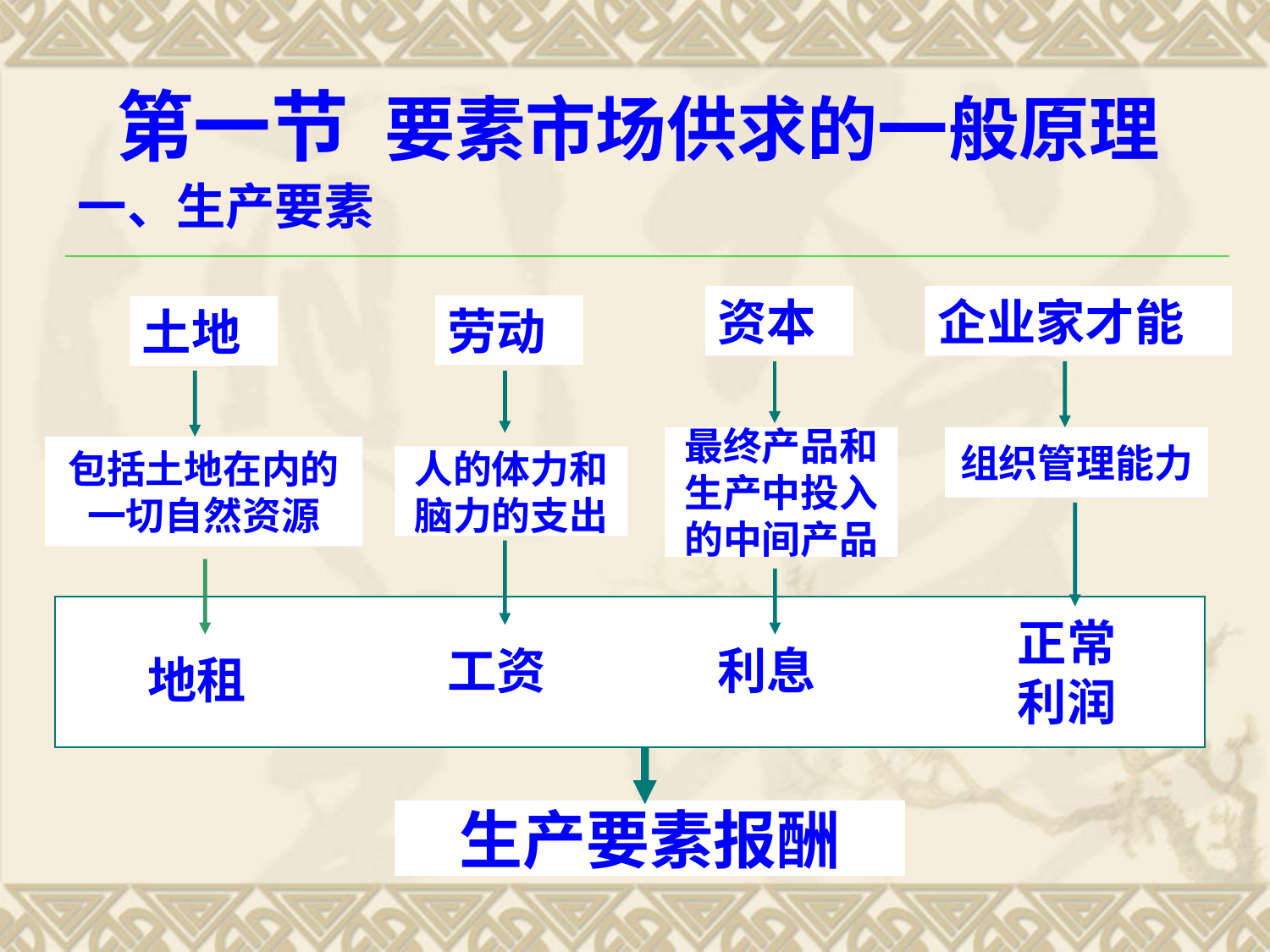

第一节  要素市场供求的一般原理
一、生产要素

资本
企业家才能
劳动
土地

最终产品和生产中投入的中间产品
组织管理能力
包括土地在内的一切自然资源
人的体力和脑力的支出

正常利润
工资
利息
地租

生产要素报酬